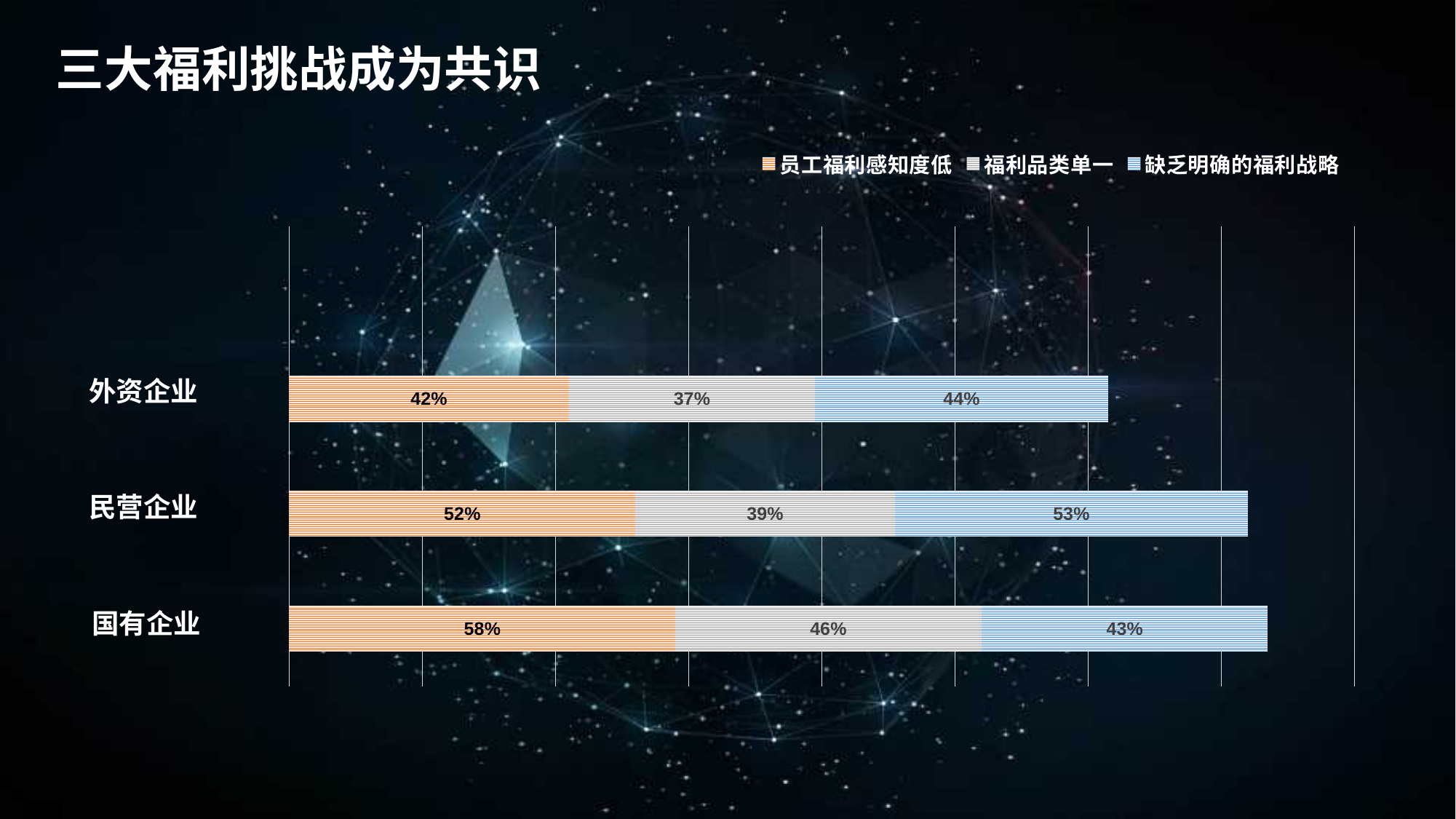

三大福利挑战成为共识

### Chart

| Category | 员工福利感知度低 | 福利品类单一 | 缺乏明确的福利战略 |
|---|---|---|---|
外资企业
民营企业
国有企业